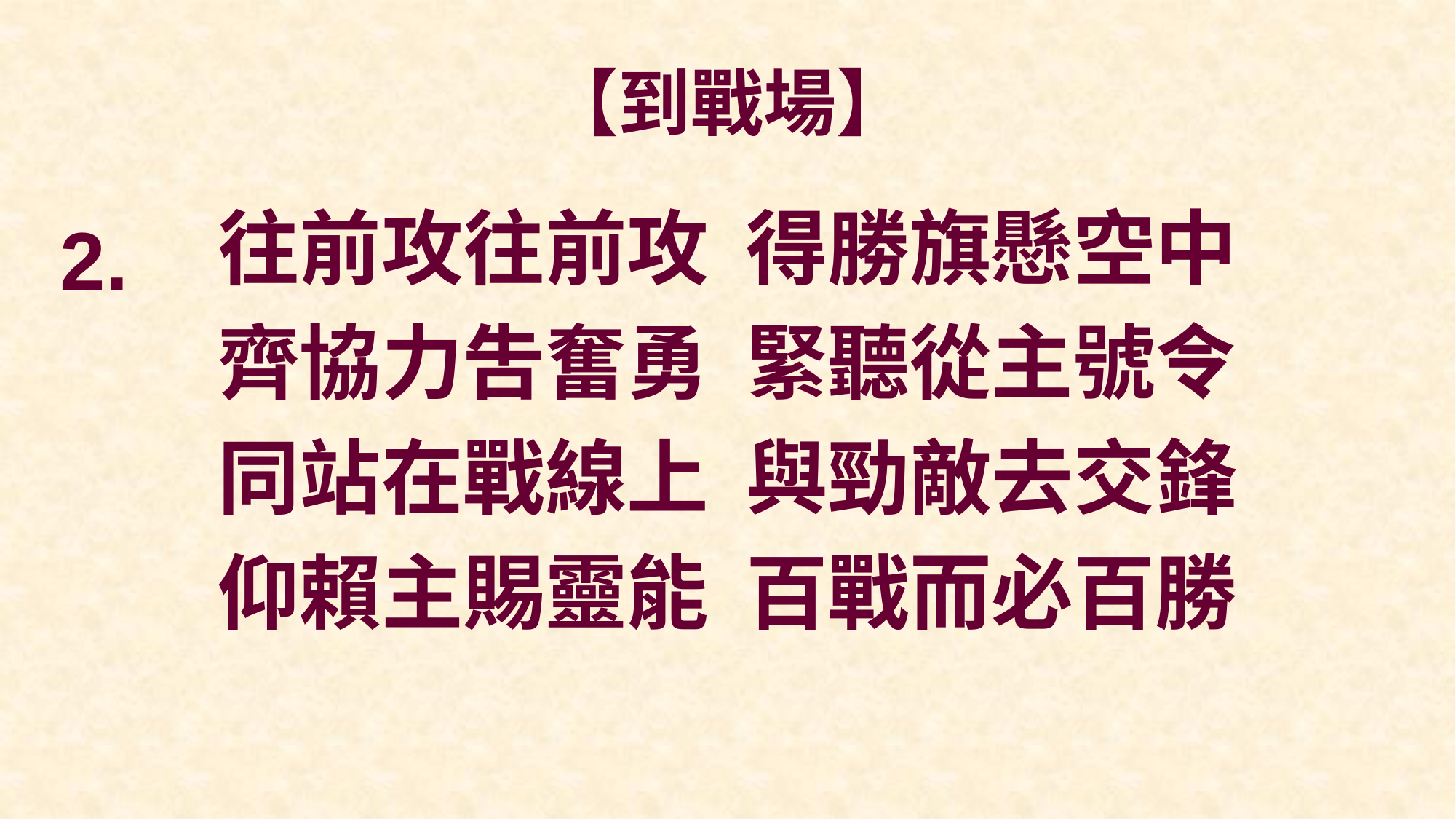

# 【到戰場】
往前攻往前攻  得勝旗懸空中
齊協力吿奮勇  緊聽從主號令
同站在戰線上  與勁敵去交鋒
仰賴主賜靈能  百戰而必百勝
2.